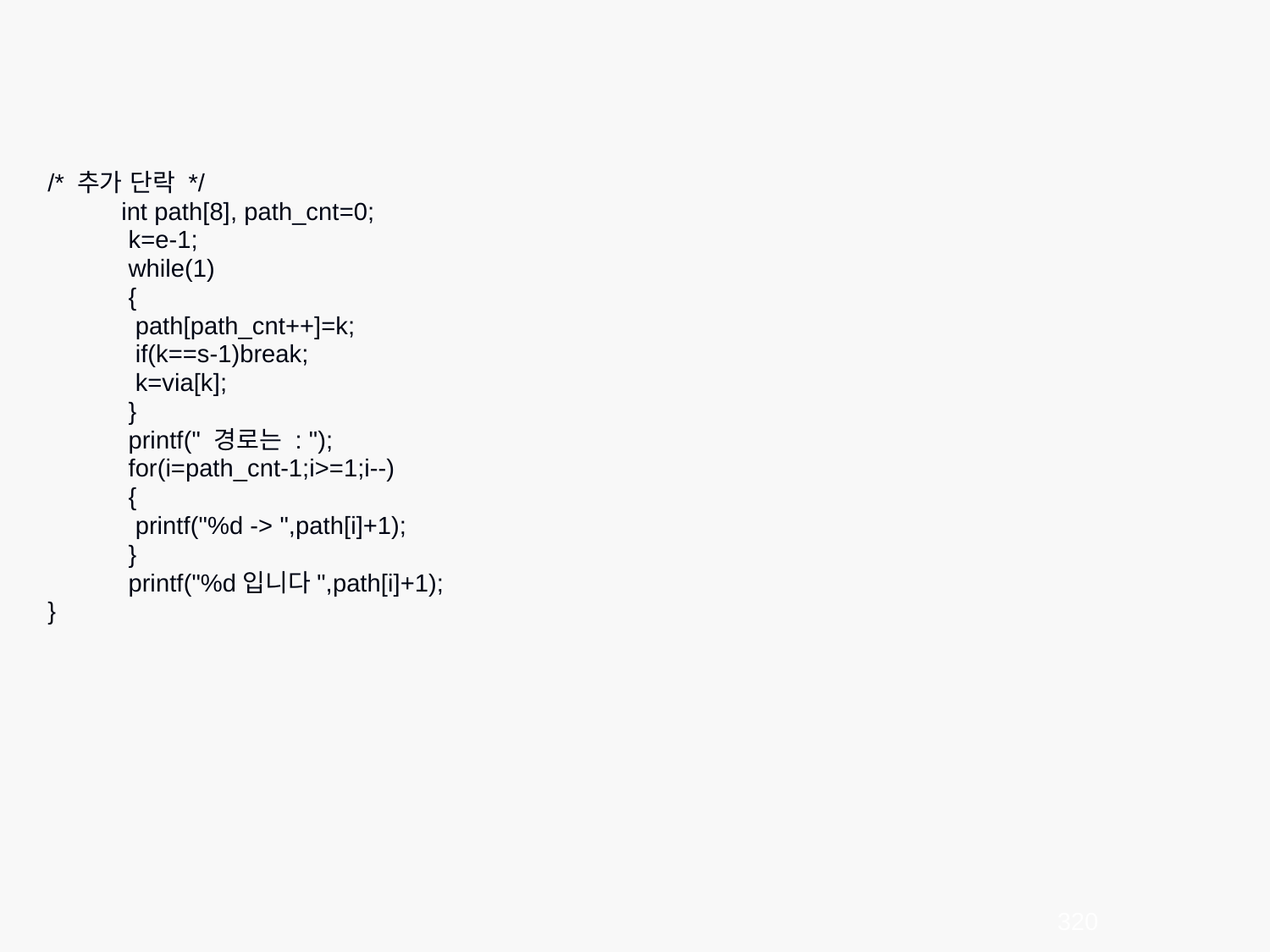

/* 추가 단락 */
	int path[8], path_cnt=0;
	 k=e-1;
	 while(1)
	 {
	  path[path_cnt++]=k;
	  if(k==s-1)break;
	  k=via[k];
	 }
	 printf(" 경로는 : ");
	 for(i=path_cnt-1;i>=1;i--)
	 {
	  printf("%d -> ",path[i]+1);
	 }
	 printf("%d입니다",path[i]+1);
}

320